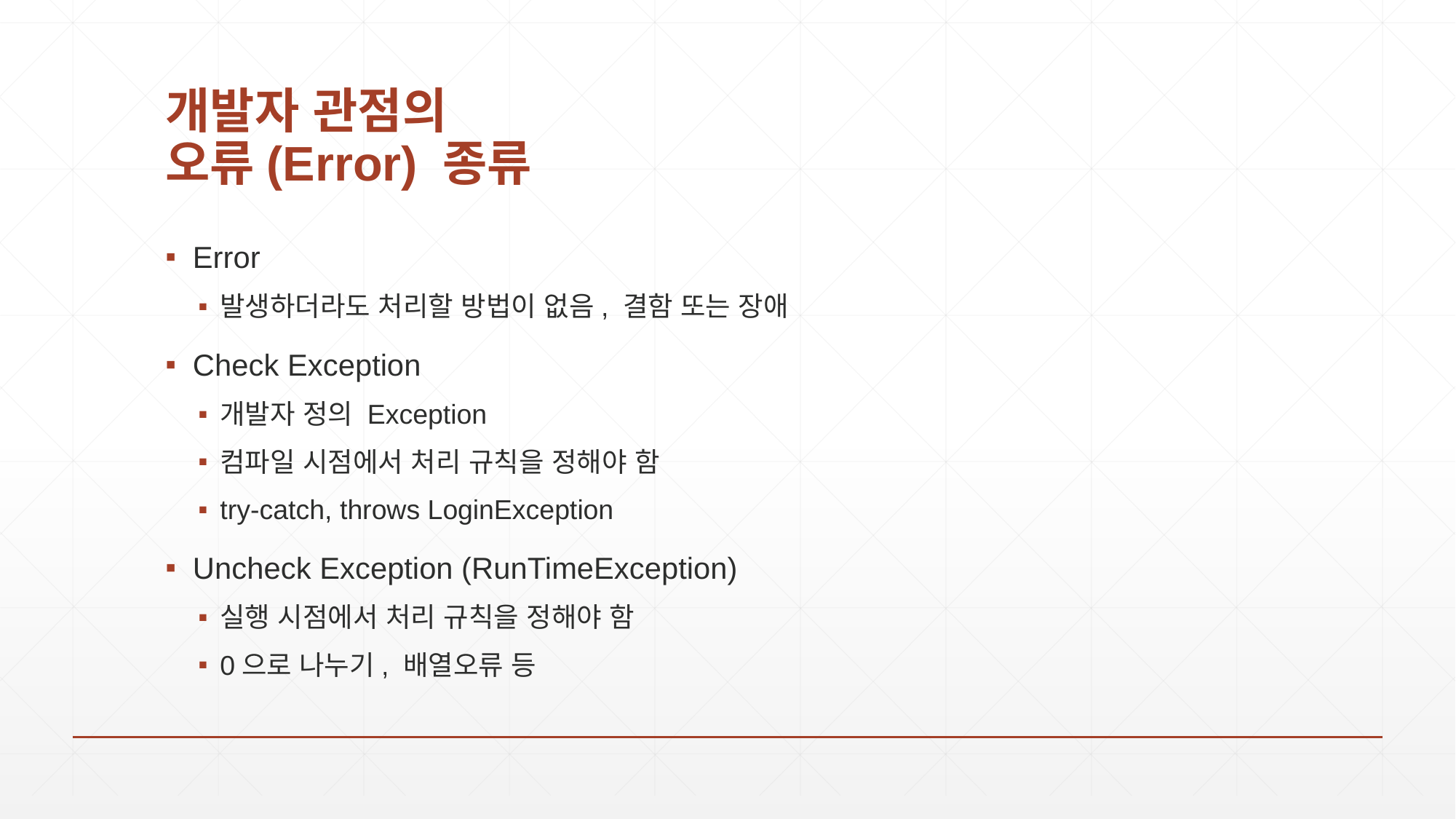

# 개발자 관점의 오류(Error) 종류
Error
발생하더라도 처리할 방법이 없음, 결함 또는 장애
Check Exception
개발자 정의 Exception
컴파일 시점에서 처리 규칙을 정해야 함
try-catch, throws LoginException
Uncheck Exception (RunTimeException)
실행 시점에서 처리 규칙을 정해야 함
0으로 나누기, 배열오류 등